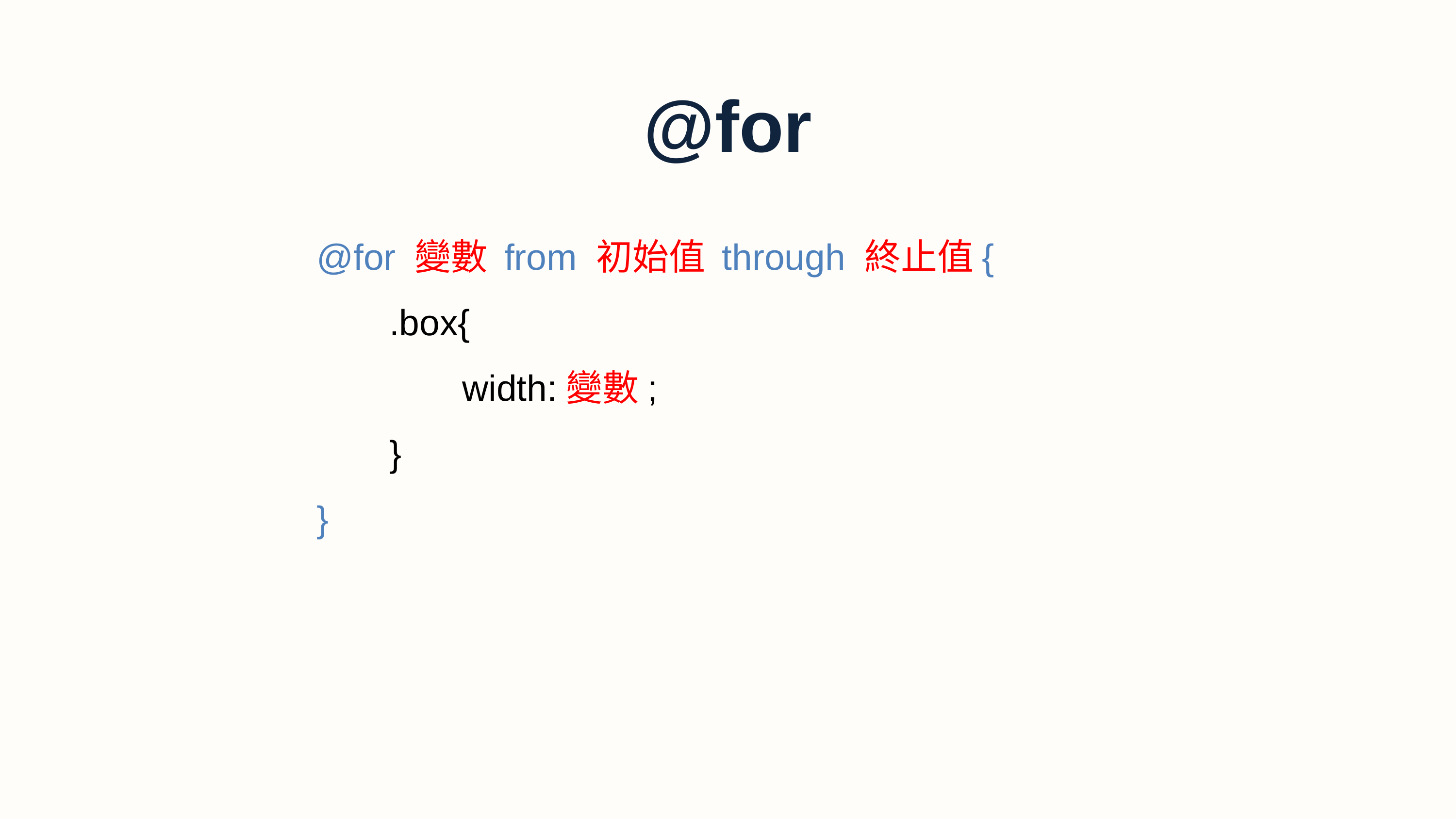

@for
@for 變數 from 初始值 through 終止值{
	.box{
		width:變數;
	}
}